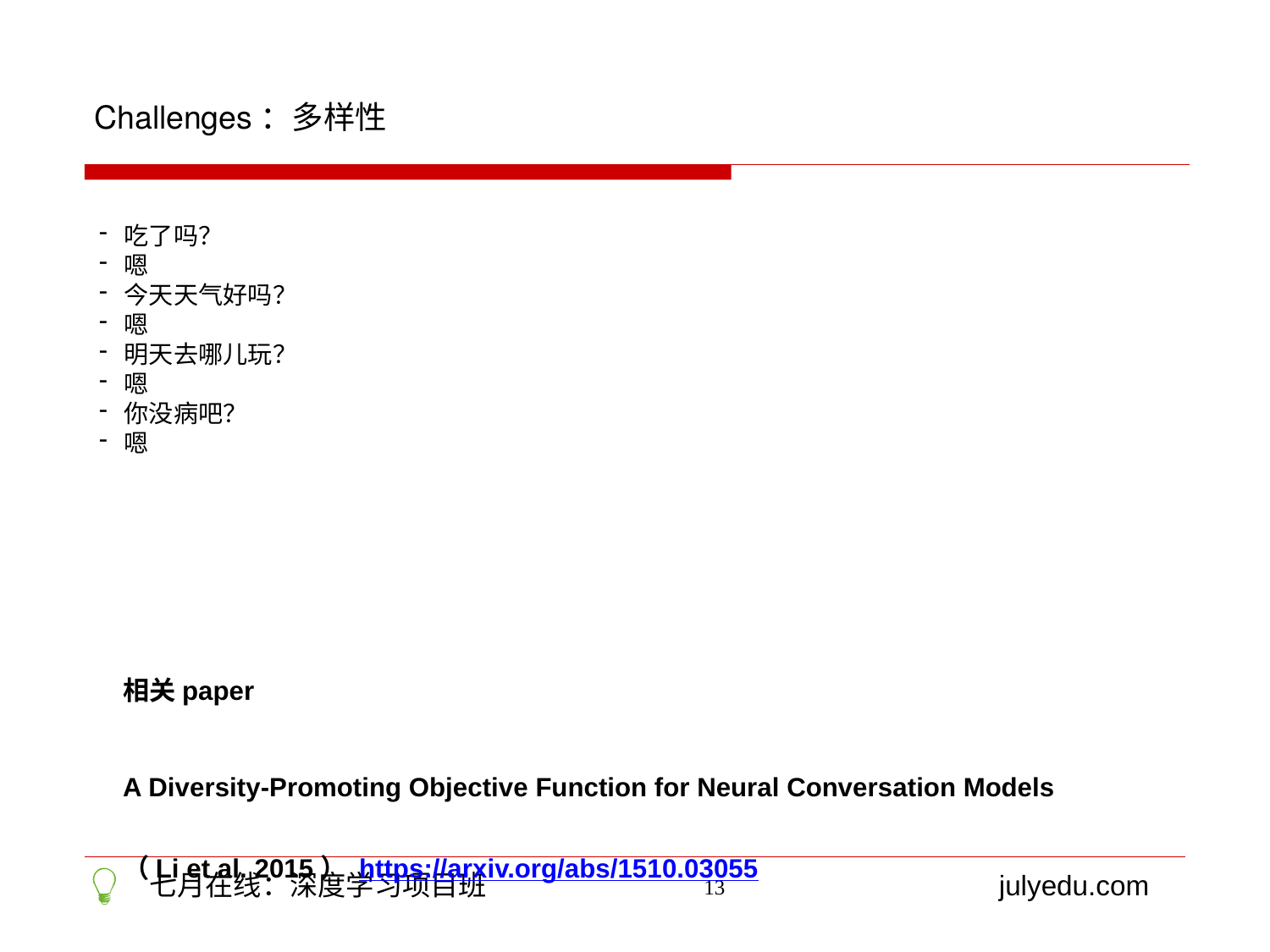

Challenges：多样性
吃了吗？
嗯
今天天气好吗？
嗯
明天去哪儿玩？
嗯
你没病吧？
嗯
相关paper
A Diversity-Promoting Objective Function for Neural Conversation Models（Li et al. 2015） https://arxiv.org/abs/1510.03055
13